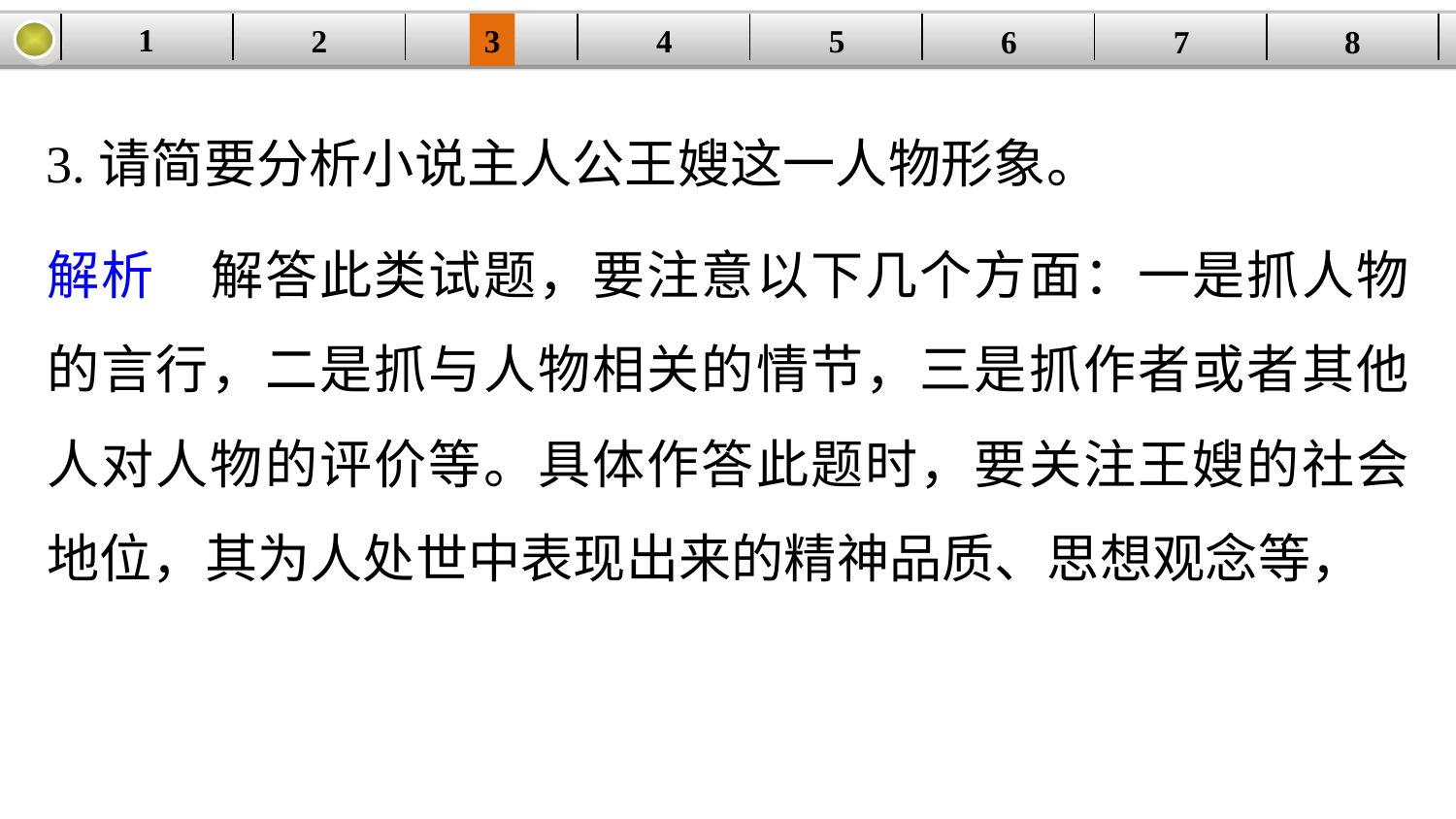

1
2
3
4
|  |  |  |  |  |  |  |  |
| --- | --- | --- | --- | --- | --- | --- | --- |
5
6
7
8

3.请简要分析小说主人公王嫂这一人物形象。
解析　解答此类试题，要注意以下几个方面：一是抓人物的言行，二是抓与人物相关的情节，三是抓作者或者其他人对人物的评价等。具体作答此题时，要关注王嫂的社会地位，其为人处世中表现出来的精神品质、思想观念等，